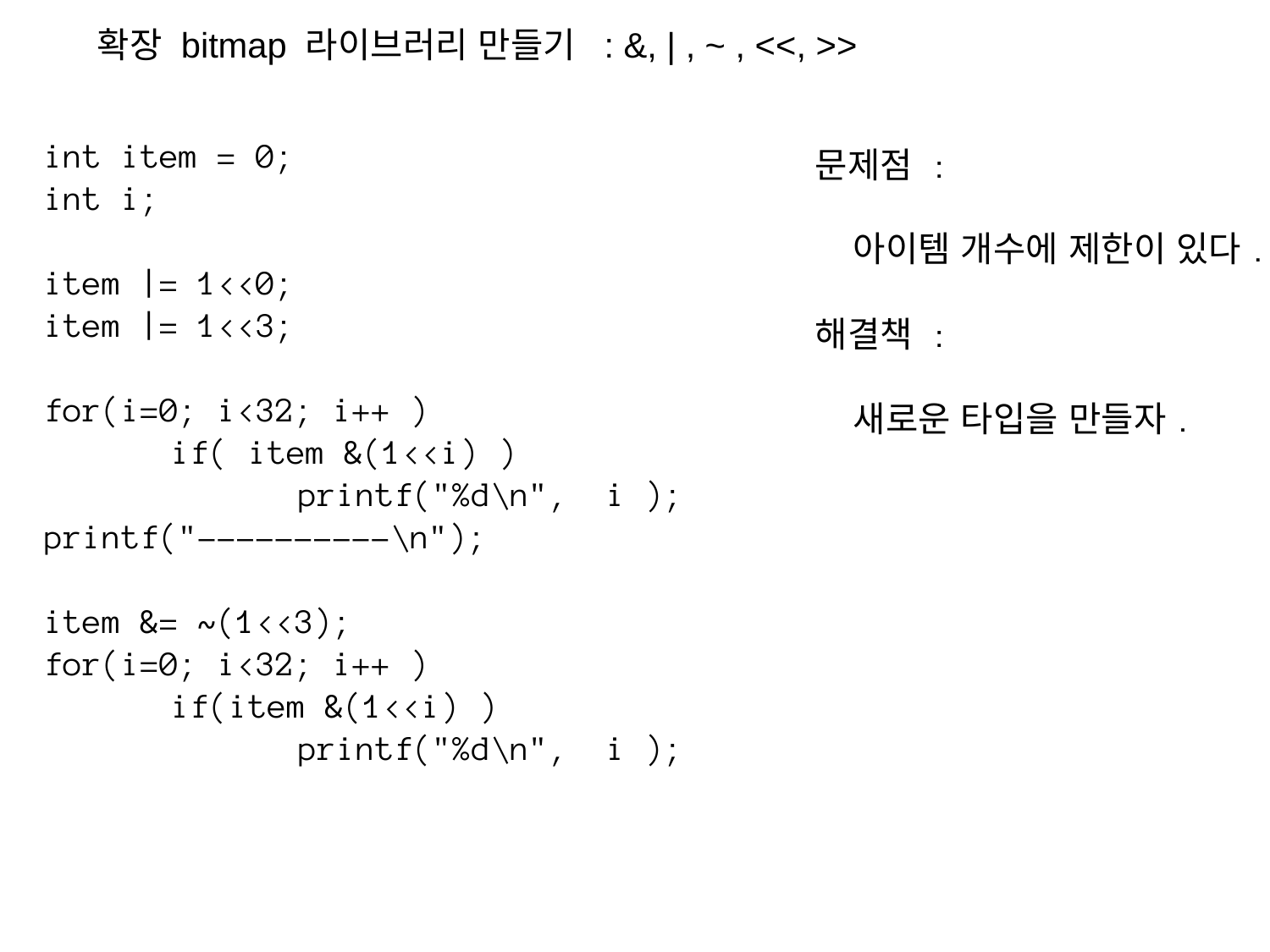

확장 bitmap 라이브러리 만들기  : &, | , ~ , <<, >>
	int item = 0;
	int i;

	item |= 1<<0;
	item |= 1<<3;

	for(i=0; i<32; i++ )
		if( item &(1<<i) )
			printf("%d\n",  i );
	printf("----------\n");

	item &= ~(1<<3);
	for(i=0; i<32; i++ )
		if(item &(1<<i) )
			printf("%d\n",  i );
문제점 :

   아이템 개수에 제한이 있다.

해결책 :

   새로운 타입을 만들자.